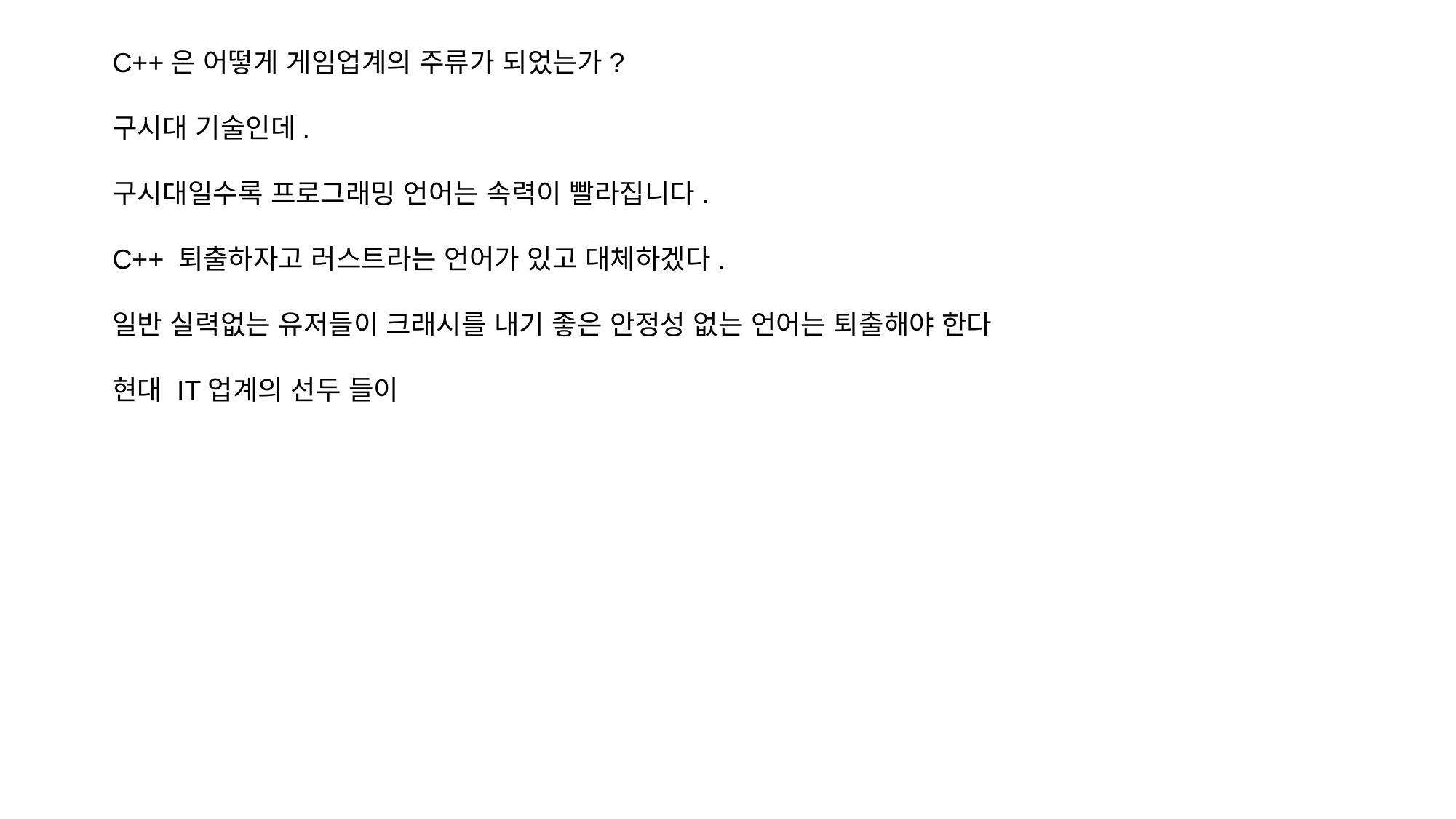

C++은 어떻게 게임업계의 주류가 되었는가?

구시대 기술인데.

구시대일수록 프로그래밍 언어는 속력이 빨라집니다.

C++ 퇴출하자고 러스트라는 언어가 있고 대체하겠다.

일반 실력없는 유저들이 크래시를 내기 좋은 안정성 없는 언어는 퇴출해야 한다

현대 IT업계의 선두 들이